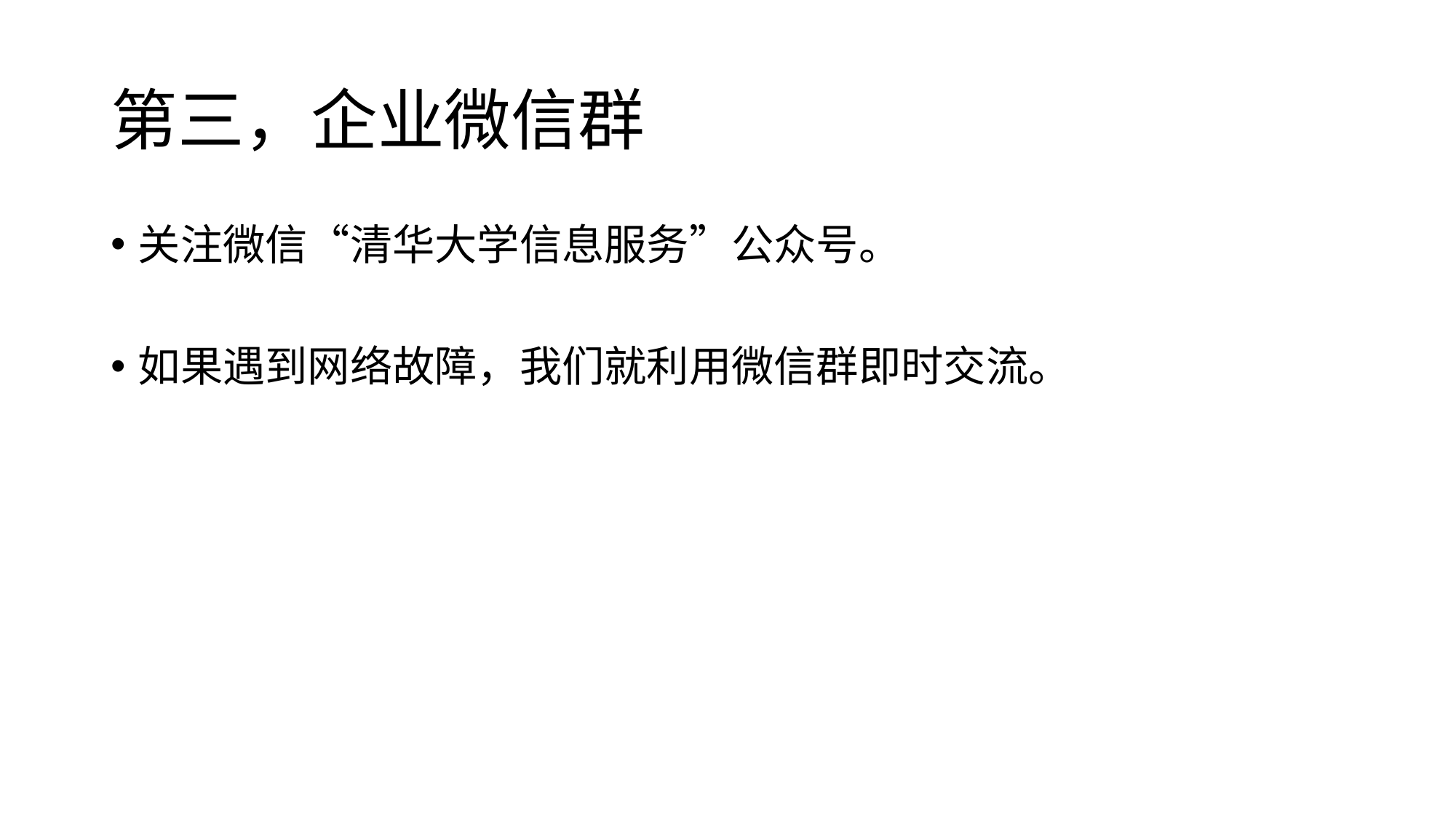

# 第三，企业微信群
关注微信“清华大学信息服务”公众号。

如果遇到网络故障，我们就利用微信群即时交流。